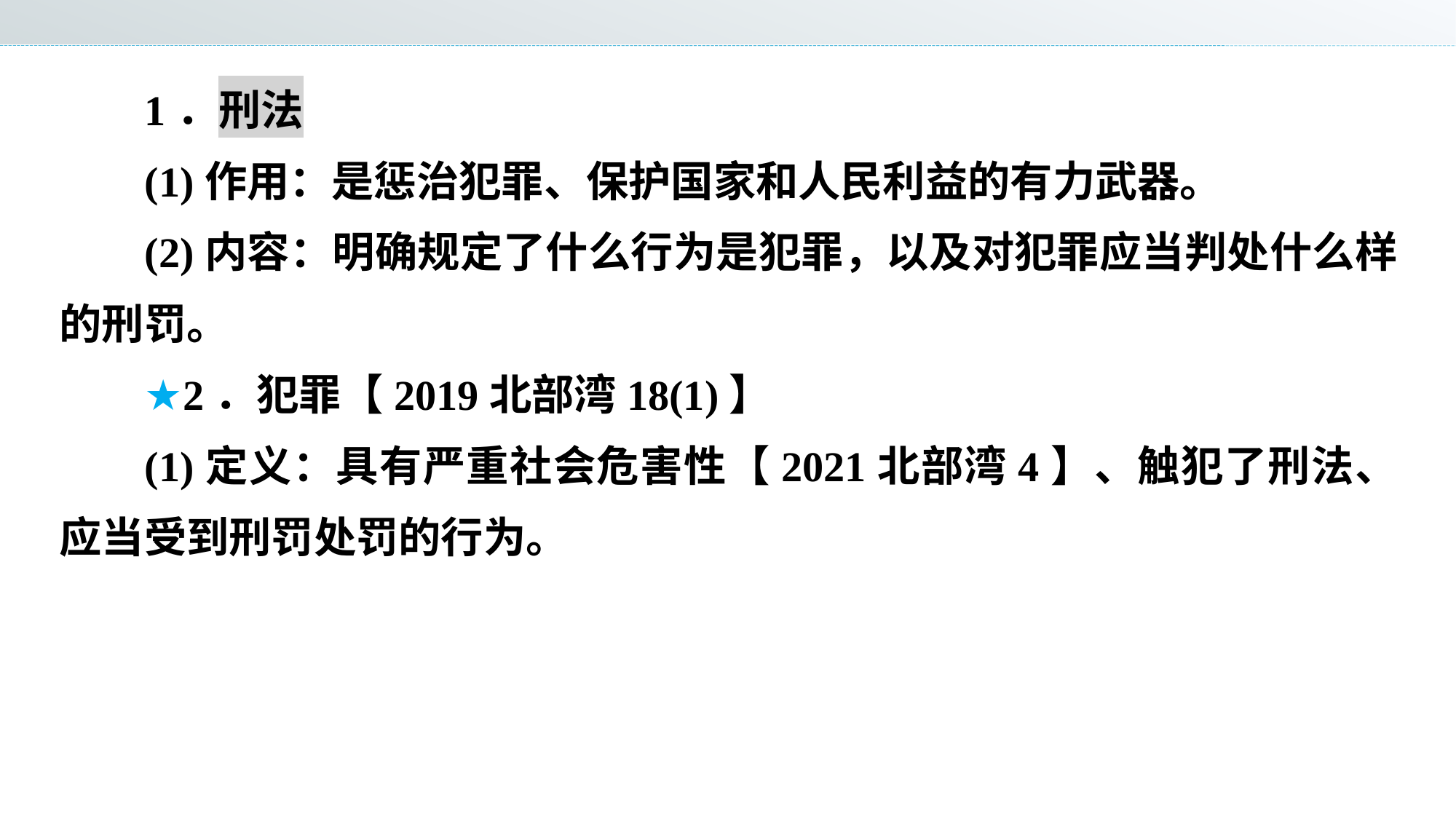

1．刑法
(1)作用：是惩治犯罪、保护国家和人民利益的有力武器。
(2)内容：明确规定了什么行为是犯罪，以及对犯罪应当判处什么样的刑罚。
★2．犯罪【2019北部湾18(1)】
(1)定义：具有严重社会危害性【2021北部湾4】、触犯了刑法、应当受到刑罚处罚的行为。